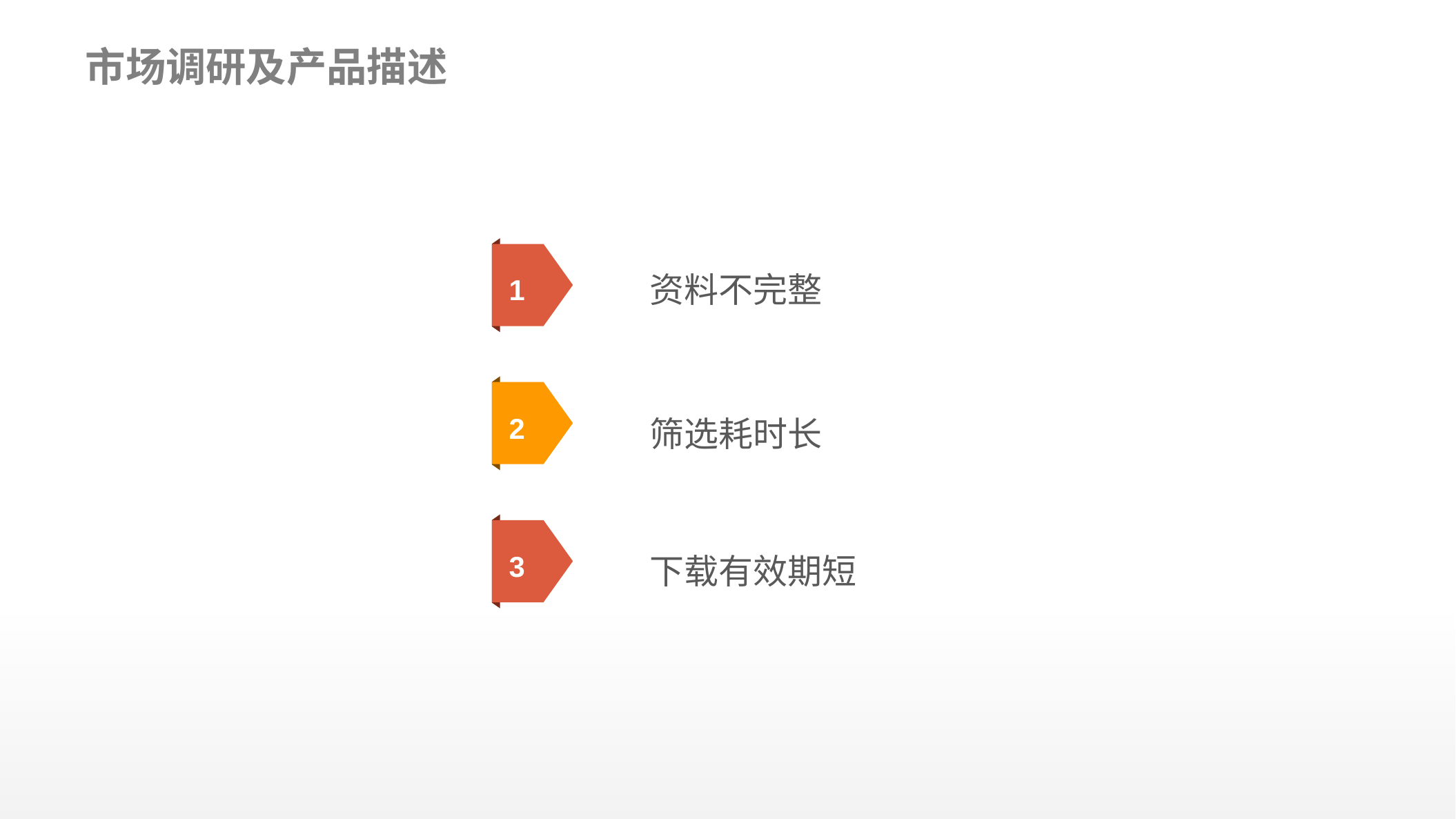

市场调研及产品描述

1

2

3

资料不完整
筛选耗时长
下载有效期短